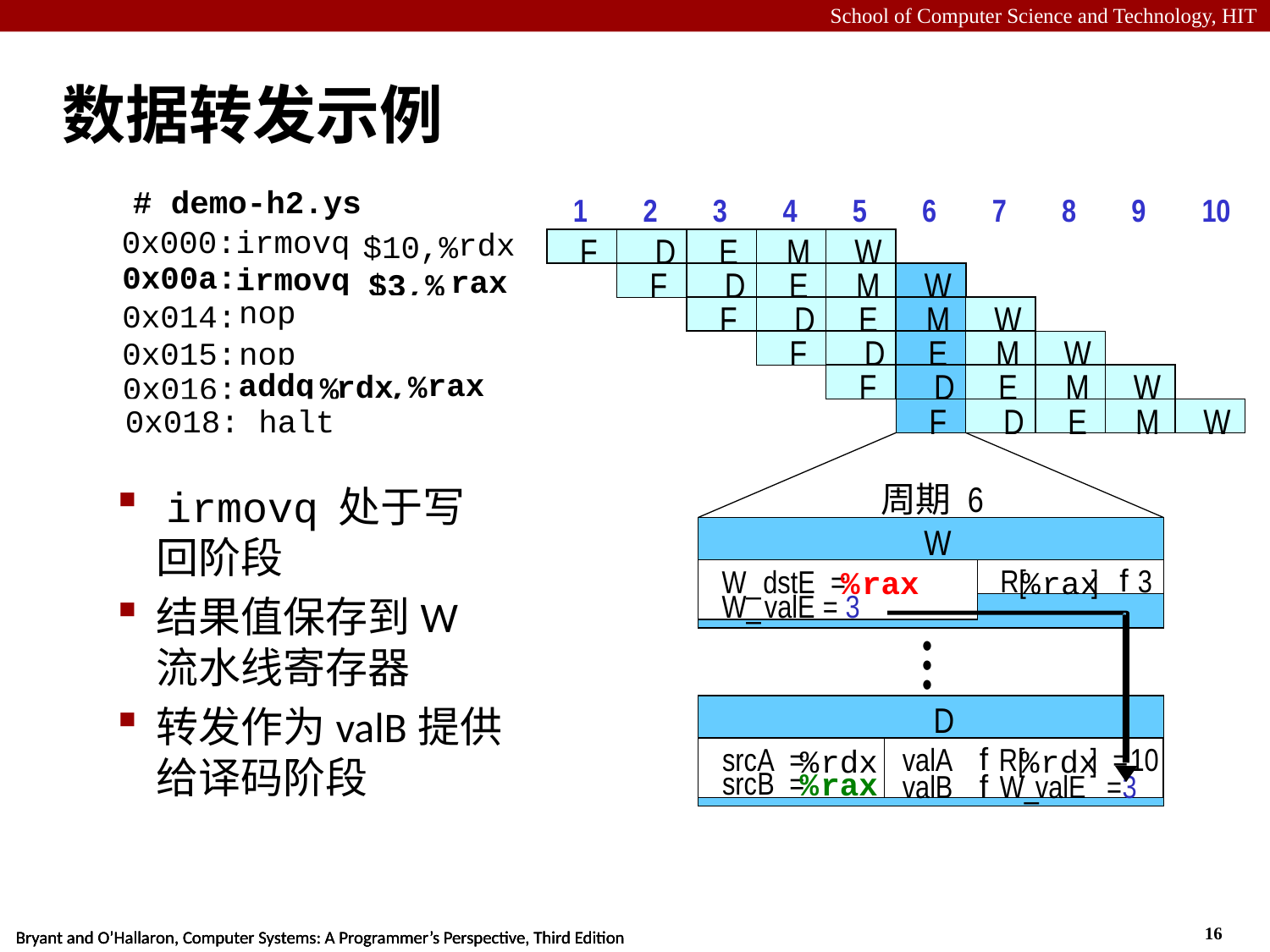

# 数据转发示例
# demo-h2.ys

10

F
F
D
D
E
E
M
M
W
W

周期 6

W

f
R[
]
3
W_
dstE
=
%
rax
%
rax
W_
valE
= 3

•
•
•

D

f
valA
R[
]
=
10
srcA
=
%
rdx
%
rdx
srcB
=
%
rax
f
valB
W_
valE
=
3

1
2
3
4
5
6
7
8
9
0x000:
irmovq
rdx

$10,%
F
F
D
D
E
E
M
M
W
W
irmovq
0x00a:

rax
F
F
D
D
E
E
M
M
W
W
$3,%

nop

0x014:
F
F
D
D
E
E
M
M
W
W

F
F
D
D
E
E
M
M
W
W
0x015:
nop

addq
rax
F
F
D
D
E
E
M
M
W
W
rdx
,%
0x016:
%

0x018: halt
 irmovq 处于写回阶段
结果值保存到W流水线寄存器
转发作为valB提供给译码阶段